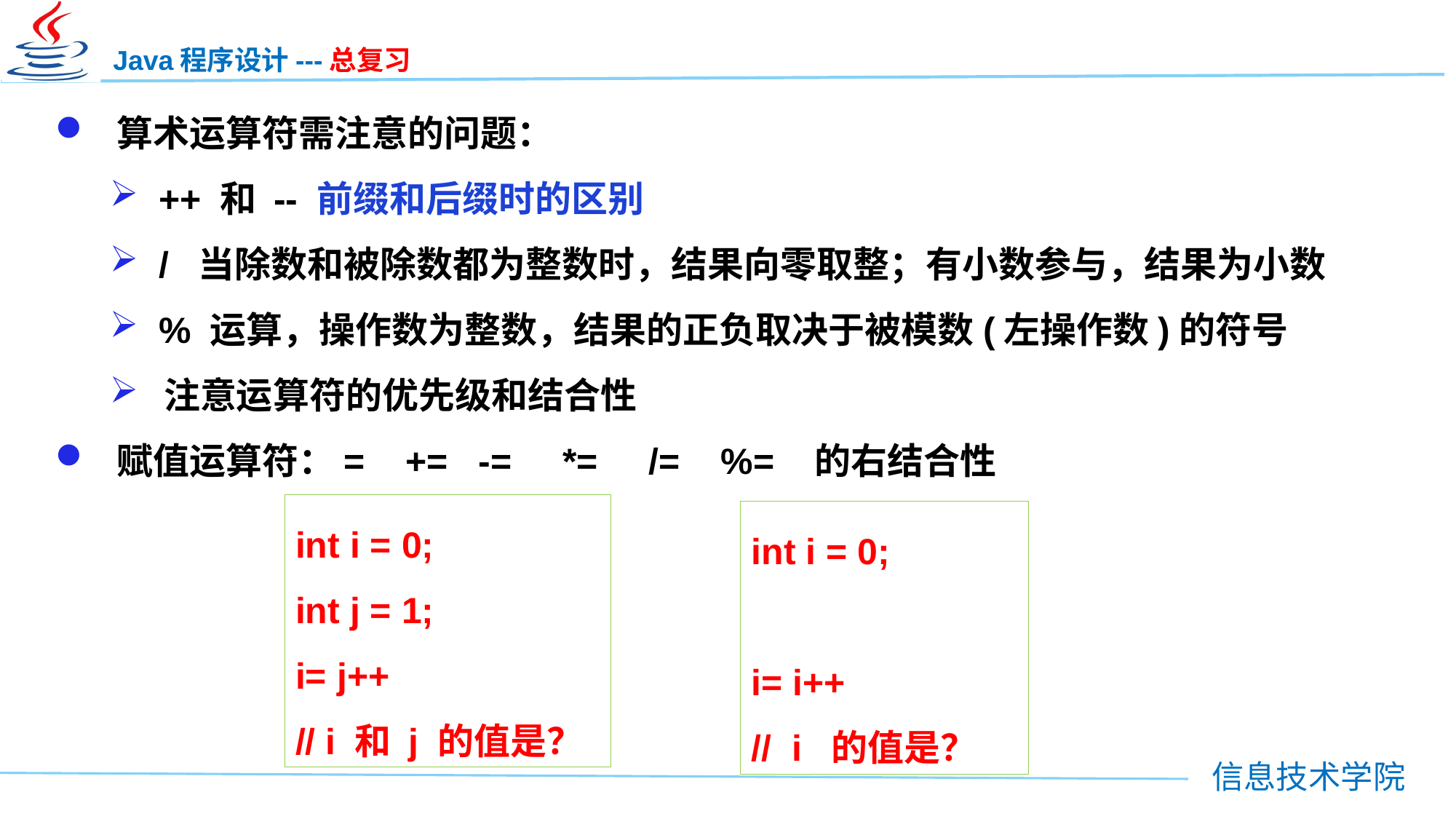

算术运算符需注意的问题：
  ++ 和 -- 前缀和后缀时的区别
  /  当除数和被除数都为整数时，结果向零取整；有小数参与，结果为小数
  % 运算，操作数为整数，结果的正负取决于被模数(左操作数)的符号
  注意运算符的优先级和结合性
  赋值运算符：=    +=   -=     *=     /=    %=   的右结合性
int i = 0;
int j = 1;
i= j++
// i 和 j 的值是？
int i = 0;

i= i++
//  i  的值是？